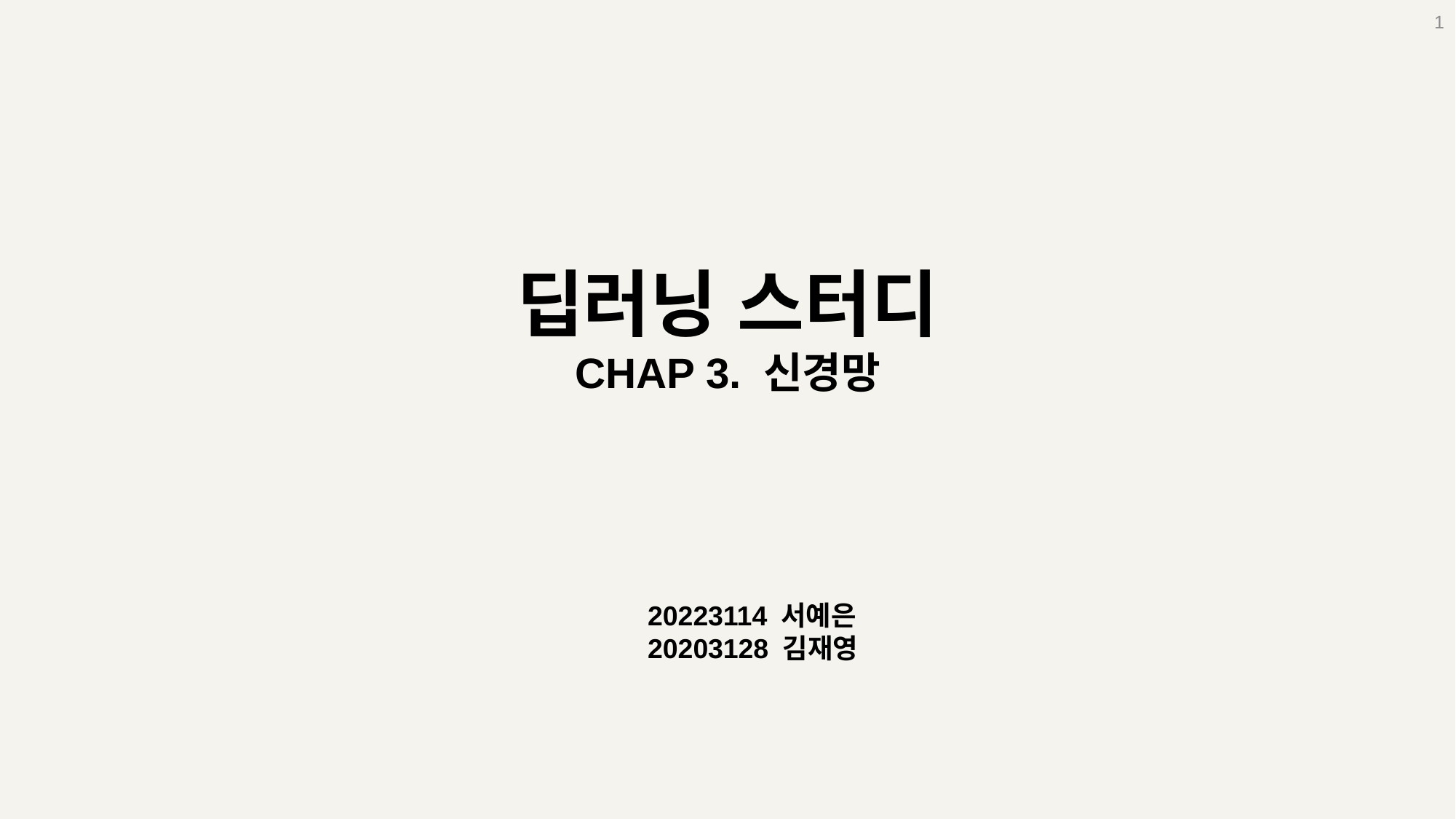

1
딥러닝 스터디
CHAP 3. 신경망
20223114 서예은
20203128 김재영